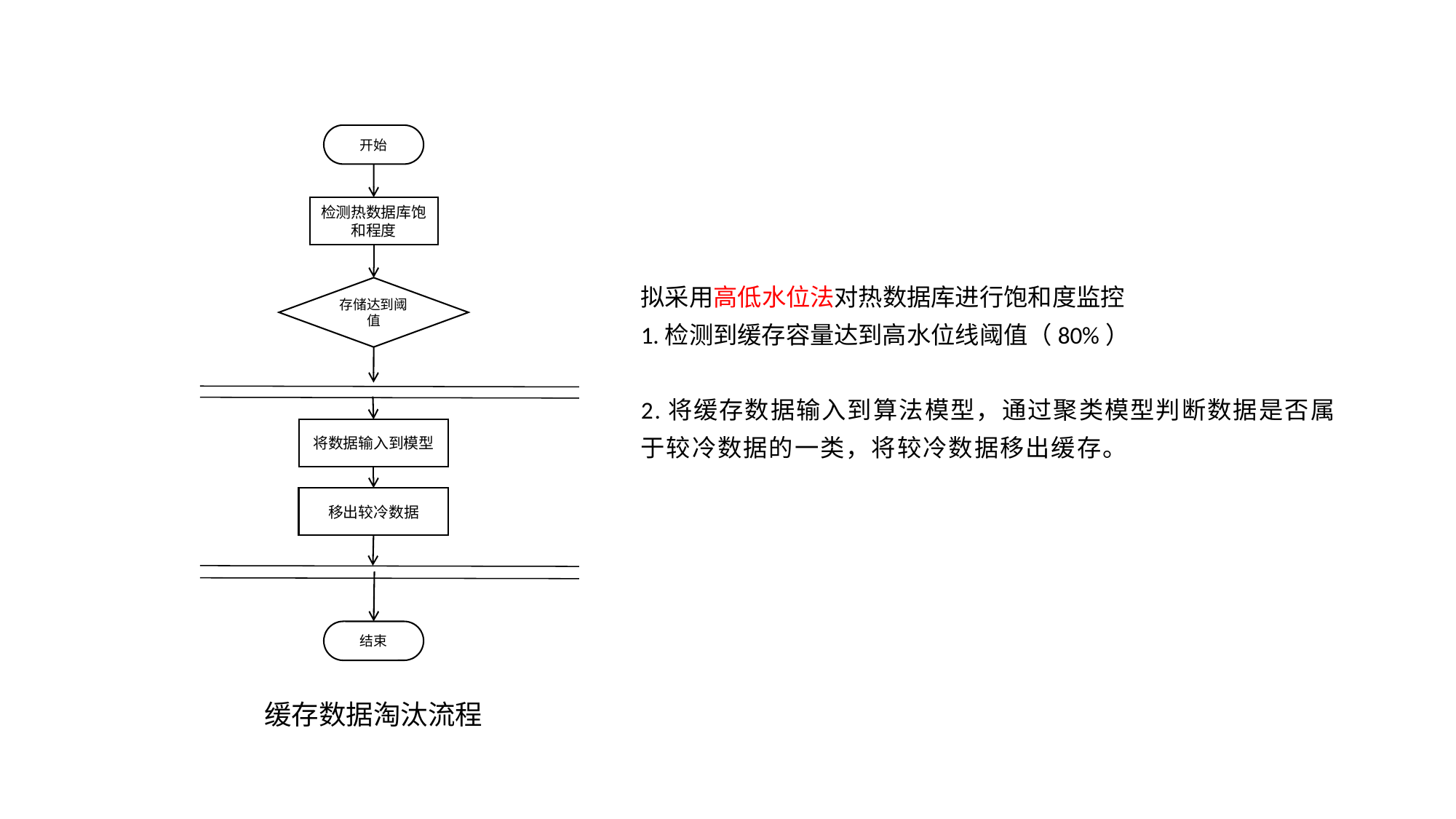

开始
检测热数据库饱和程度
拟采用高低水位法对热数据库进行饱和度监控
1.检测到缓存容量达到高水位线阈值（80%）

2.将缓存数据输入到算法模型，通过聚类模型判断数据是否属于较冷数据的一类，将较冷数据移出缓存。

存储达到阈值
将数据输入到模型
移出较冷数据
结束
缓存数据淘汰流程